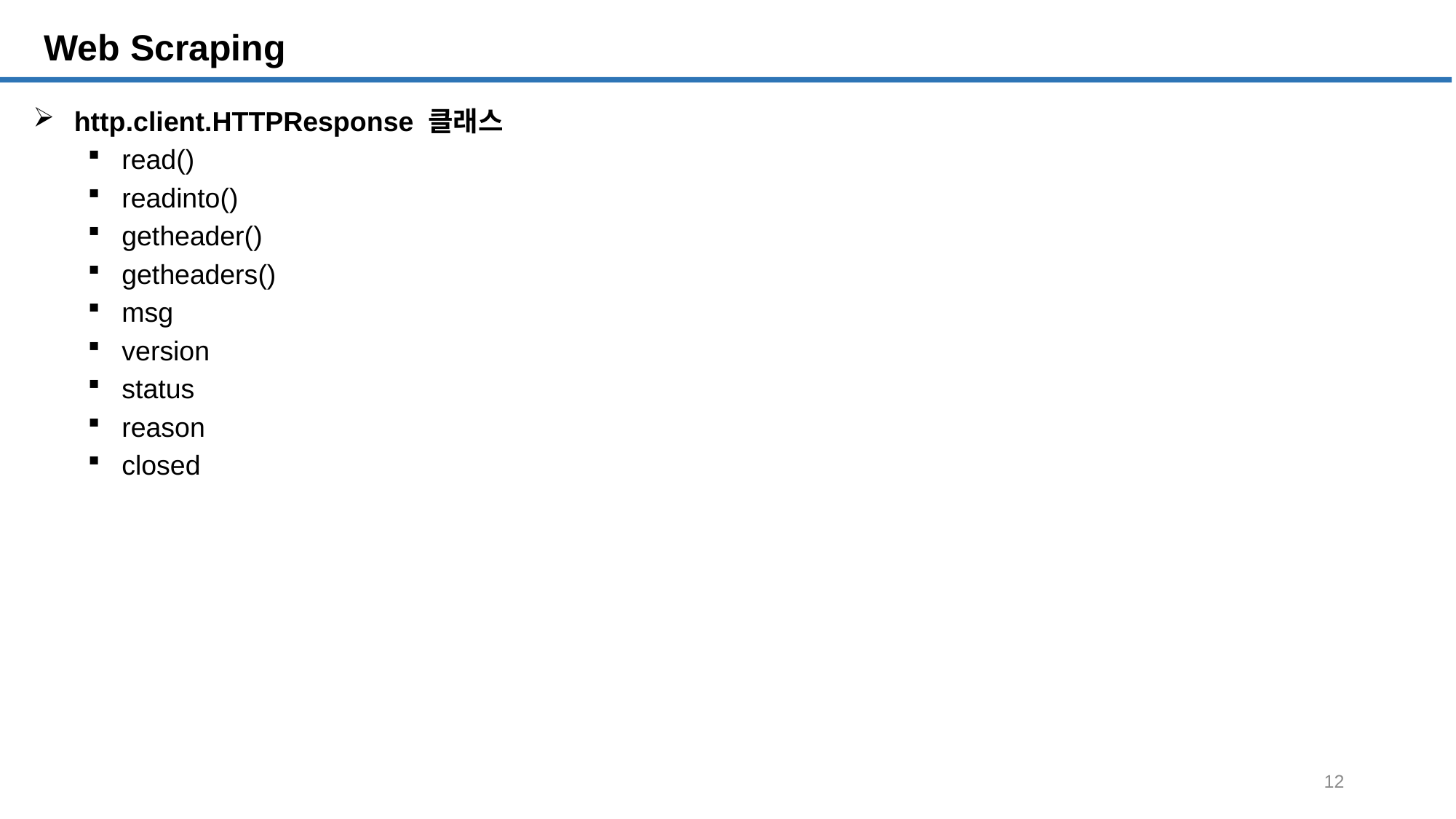

SQL 튜닝 개요
# Web Scraping

http.client.HTTPResponse 클래스
read()
readinto()
getheader()
getheaders()
msg
version
status
reason
closed
12